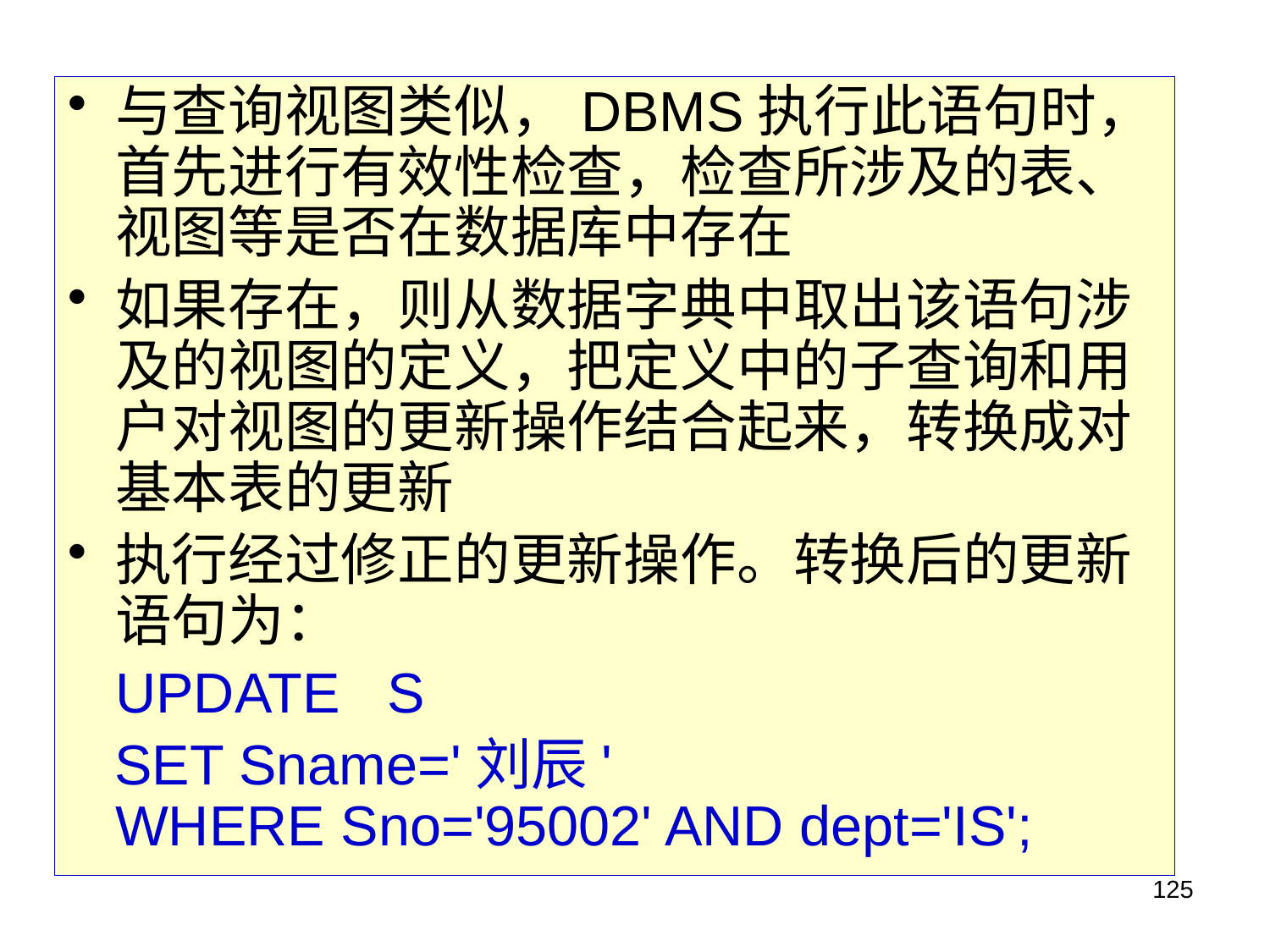

与查询视图类似，DBMS执行此语句时，首先进行有效性检查，检查所涉及的表、视图等是否在数据库中存在
如果存在，则从数据字典中取出该语句涉及的视图的定义，把定义中的子查询和用户对视图的更新操作结合起来，转换成对基本表的更新
执行经过修正的更新操作。转换后的更新语句为：
	UPDATE   S
   SET Sname='刘辰'
WHERE Sno='95002' AND dept='IS';
125